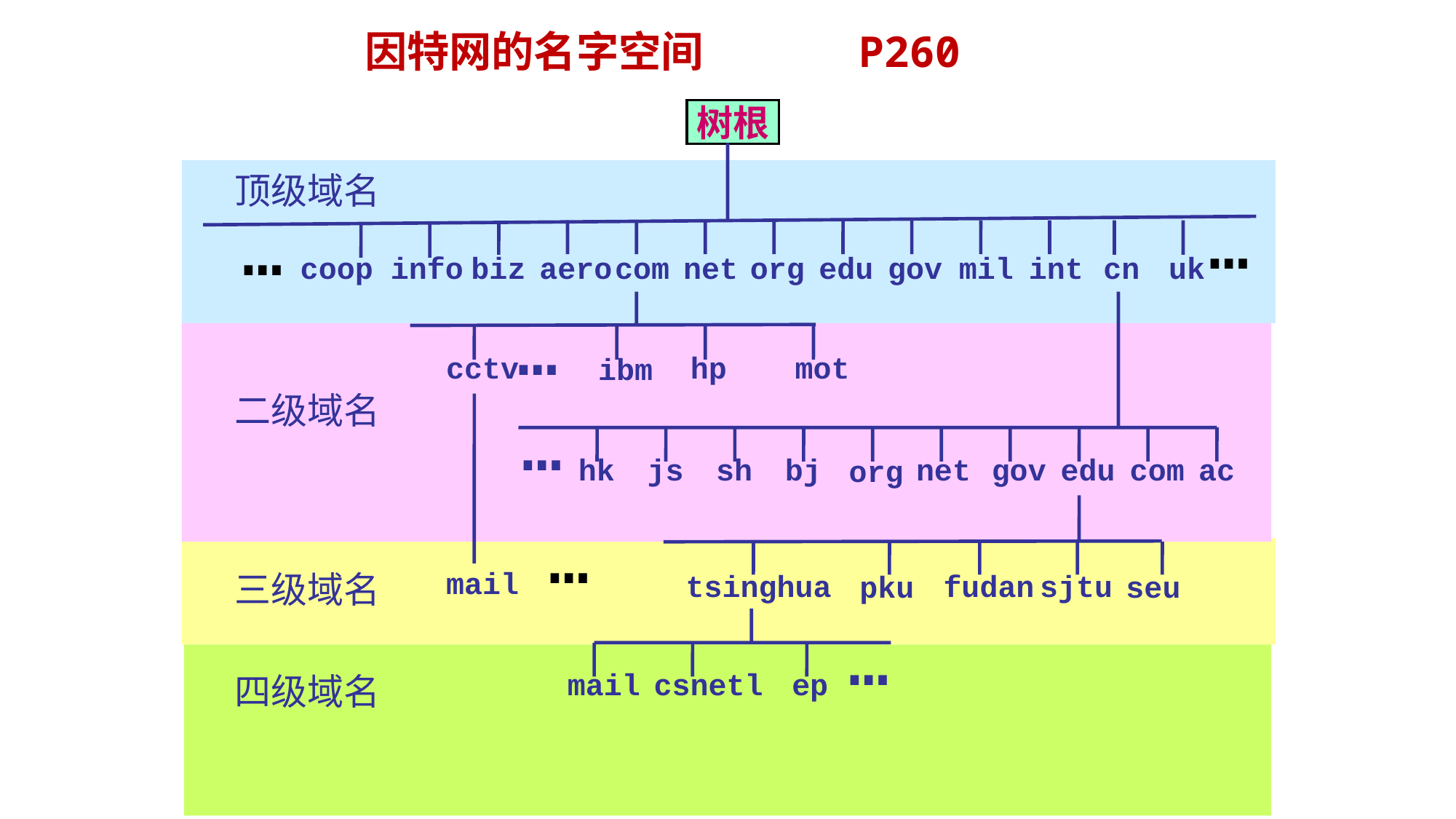

因特网的名字空间               P260
树根

顶级域名

…
…

com
coop
info
biz
aero
net
org
edu
gov
mil
int
cn
uk
…

cctv
hp
mot
ibm

二级域名
…

com
hk
js
sh
bj
net
gov
edu
ac
org

…

mail
三级域名
sjtu
tsinghua
fudan
pku
seu
…

mail
csnetl
ep
四级域名